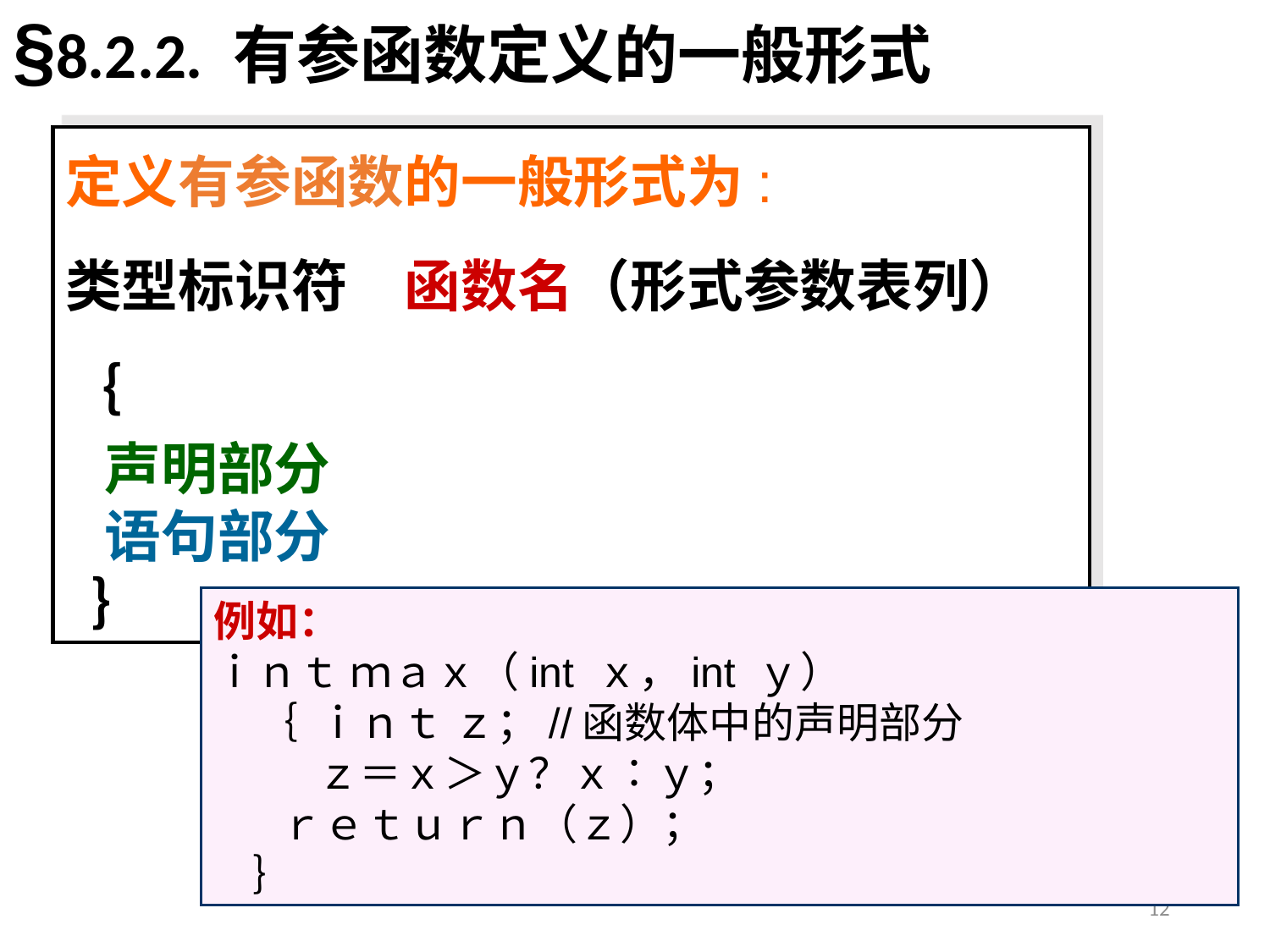

§8.2.2. 有参函数定义的一般形式
定义有参函数的一般形式为:
类型标识符　函数名（形式参数表列）
｛
  声明部分
  语句部分
 ｝
例如：
ｉｎｔ ｍａｘ（int ｘ，int ｙ）
　｛  ｉｎｔ ｚ；//函数体中的声明部分
　　  ｚ＝ｘ＞ｙ？ｘ∶ｙ；
      ｒｅｔｕｒｎ（ｚ）；
   ｝
12